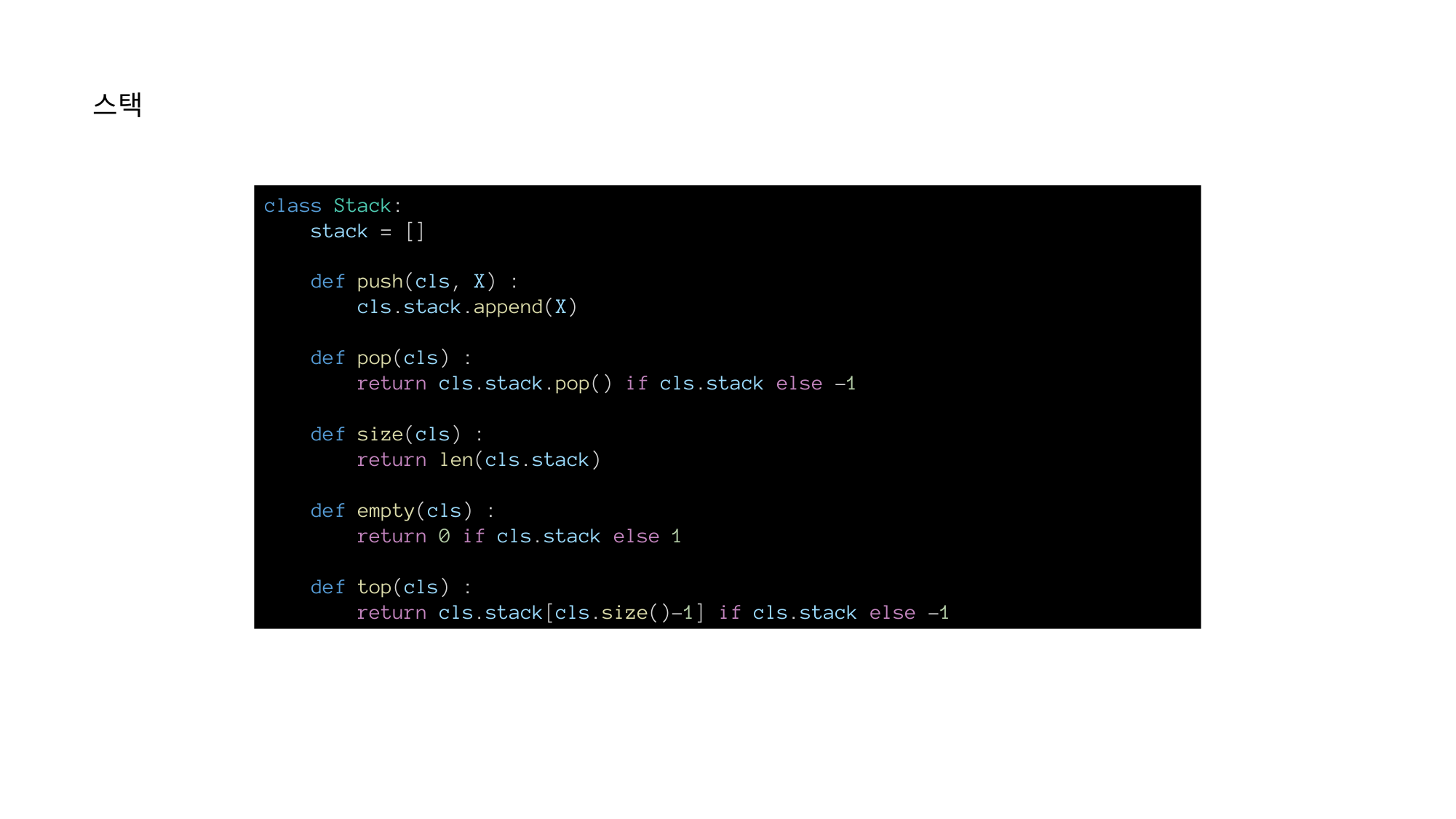

스택
class Stack:
    stack = []
    def push(cls, X) :
        cls.stack.append(X)

    def pop(cls) :
        return cls.stack.pop() if cls.stack else -1
    def size(cls) :
        return len(cls.stack)
    def empty(cls) :
        return 0 if cls.stack else 1

    def top(cls) :
        return cls.stack[cls.size()-1] if cls.stack else -1